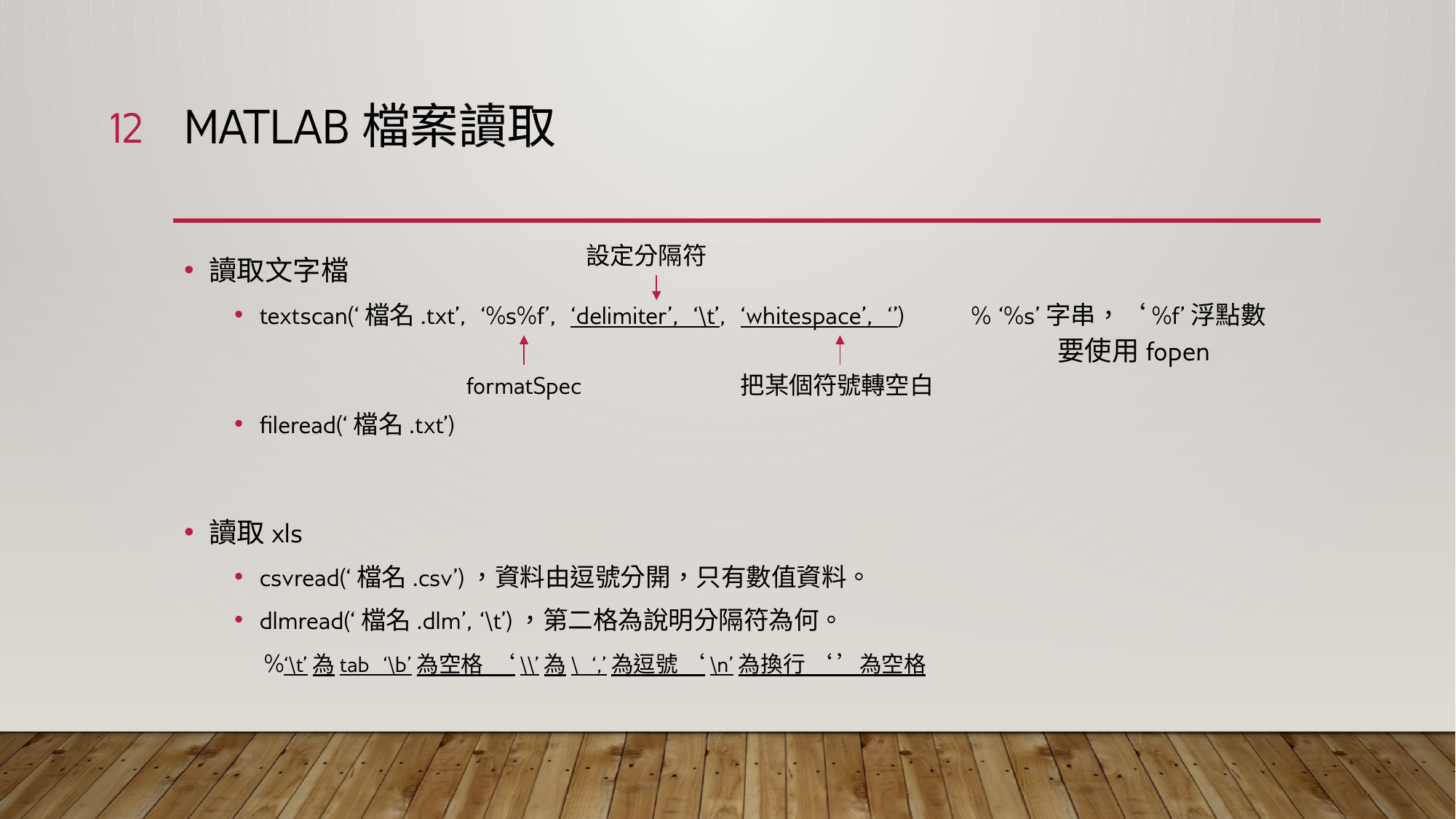

12
# MATLAB檔案讀取
設定分隔符
讀取文字檔
textscan(‘檔名.txt’,  ‘%s%f’,  ‘delimiter’,  ‘\t’,  ‘whitespace’,  ‘’)         % ‘%s’字串，‘%f’浮點數

fileread(‘檔名.txt’)

讀取xls
csvread(‘檔名.csv’)，資料由逗號分開，只有數值資料。
dlmread(‘檔名.dlm’, ‘\t’)，第二格為說明分隔符為何。
    %‘\t’為tab  ‘\b’為空格  ‘\\’為\  ‘,’為逗號 ‘\n’為換行 ‘ ’為空格
要使用fopen
formatSpec
把某個符號轉空白